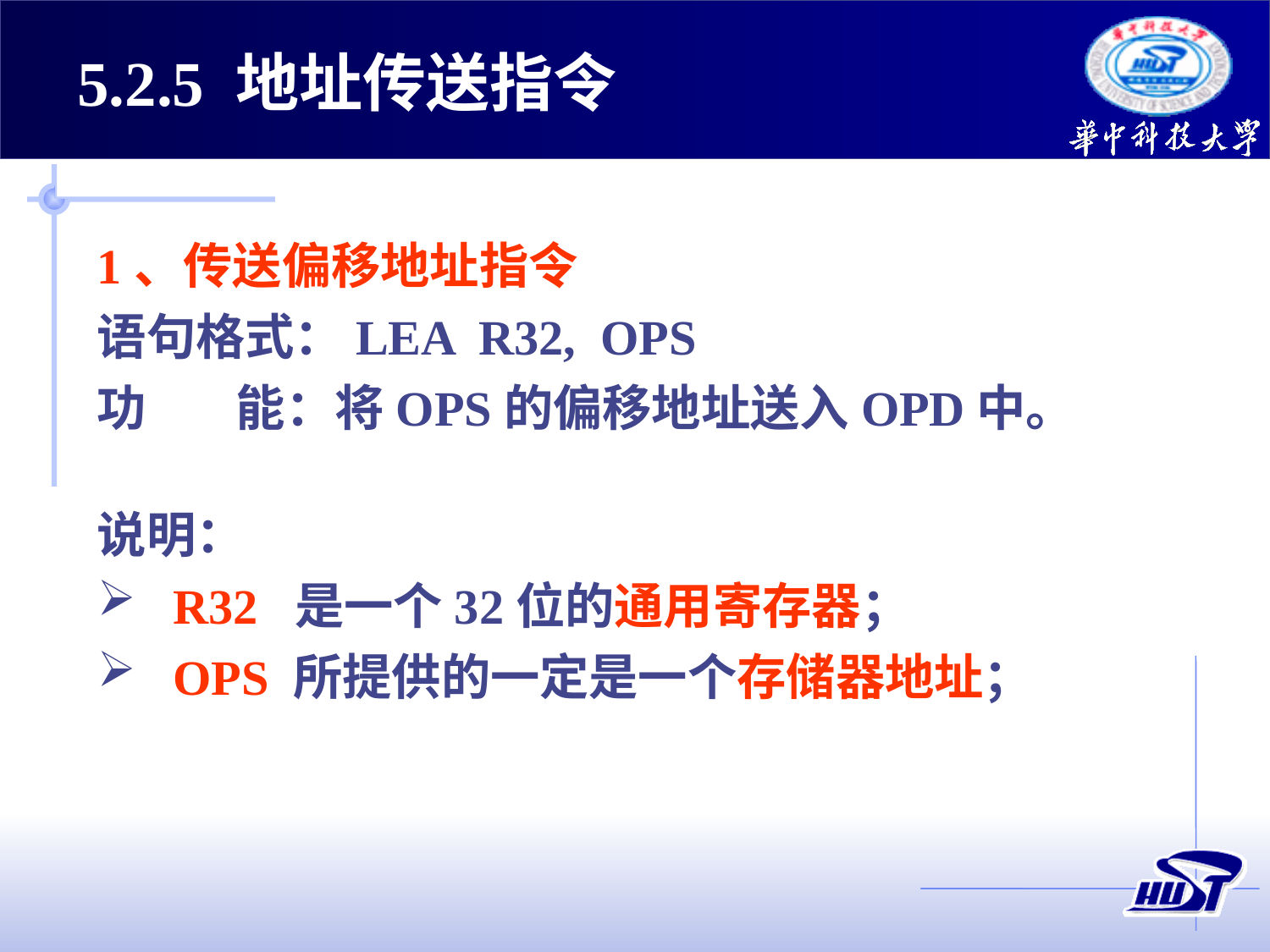

5.2.5 地址传送指令
1、传送偏移地址指令
语句格式：LEA  R32,  OPS
功        能：将OPS的偏移地址送入OPD中。
说明：
 R32  是一个32位的通用寄存器；
 OPS 所提供的一定是一个存储器地址；